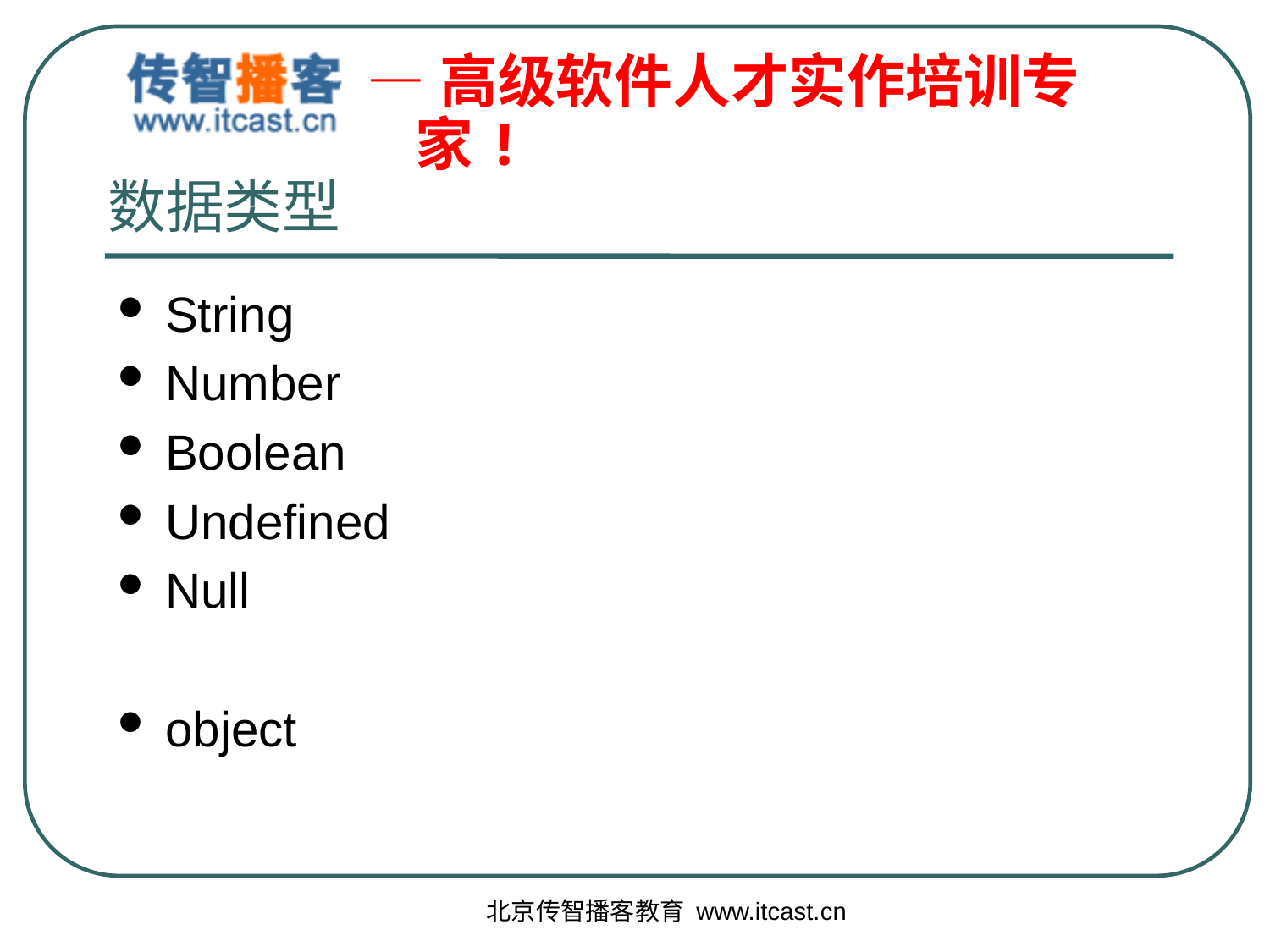

# 数据类型
String
Number
Boolean
Undefined
Null

object
北京传智播客教育 www.itcast.cn